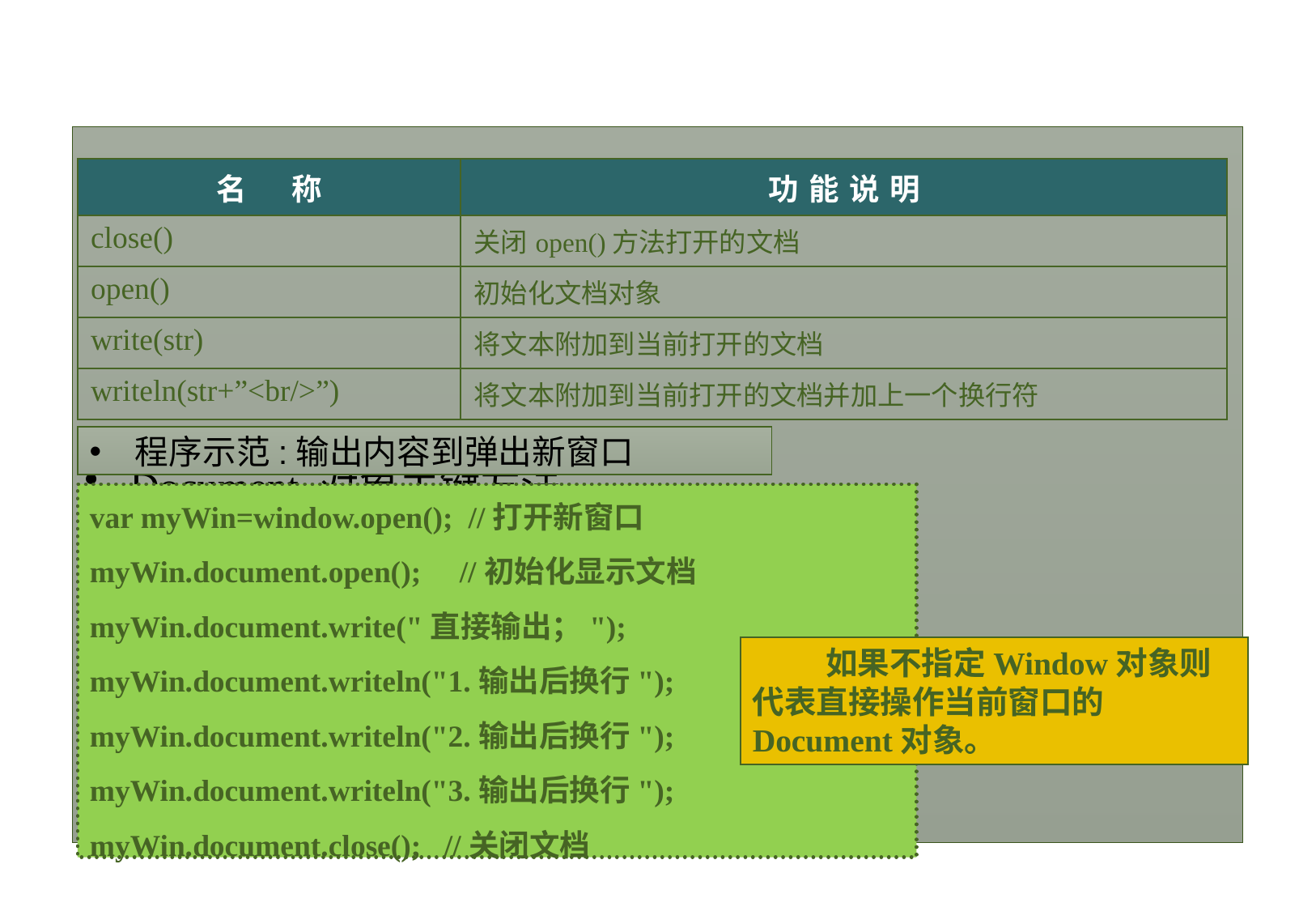

#
Document 对象关键方法
| 名 称 | 功能说明 |
| --- | --- |
| close() | 关闭open()方法打开的文档 |
| open() | 初始化文档对象 |
| write(str) | 将文本附加到当前打开的文档 |
| writeln(str+”<br/>”) | 将文本附加到当前打开的文档并加上一个换行符 |
程序示范:输出内容到弹出新窗口
var myWin=window.open();  //打开新窗口
myWin.document.open();     //初始化显示文档
myWin.document.write("直接输出；");
myWin.document.writeln("1.输出后换行");
myWin.document.writeln("2.输出后换行");
myWin.document.writeln("3.输出后换行");
myWin.document.close();   //关闭文档
         如果不指定Window对象则代表直接操作当前窗口的Document对象。